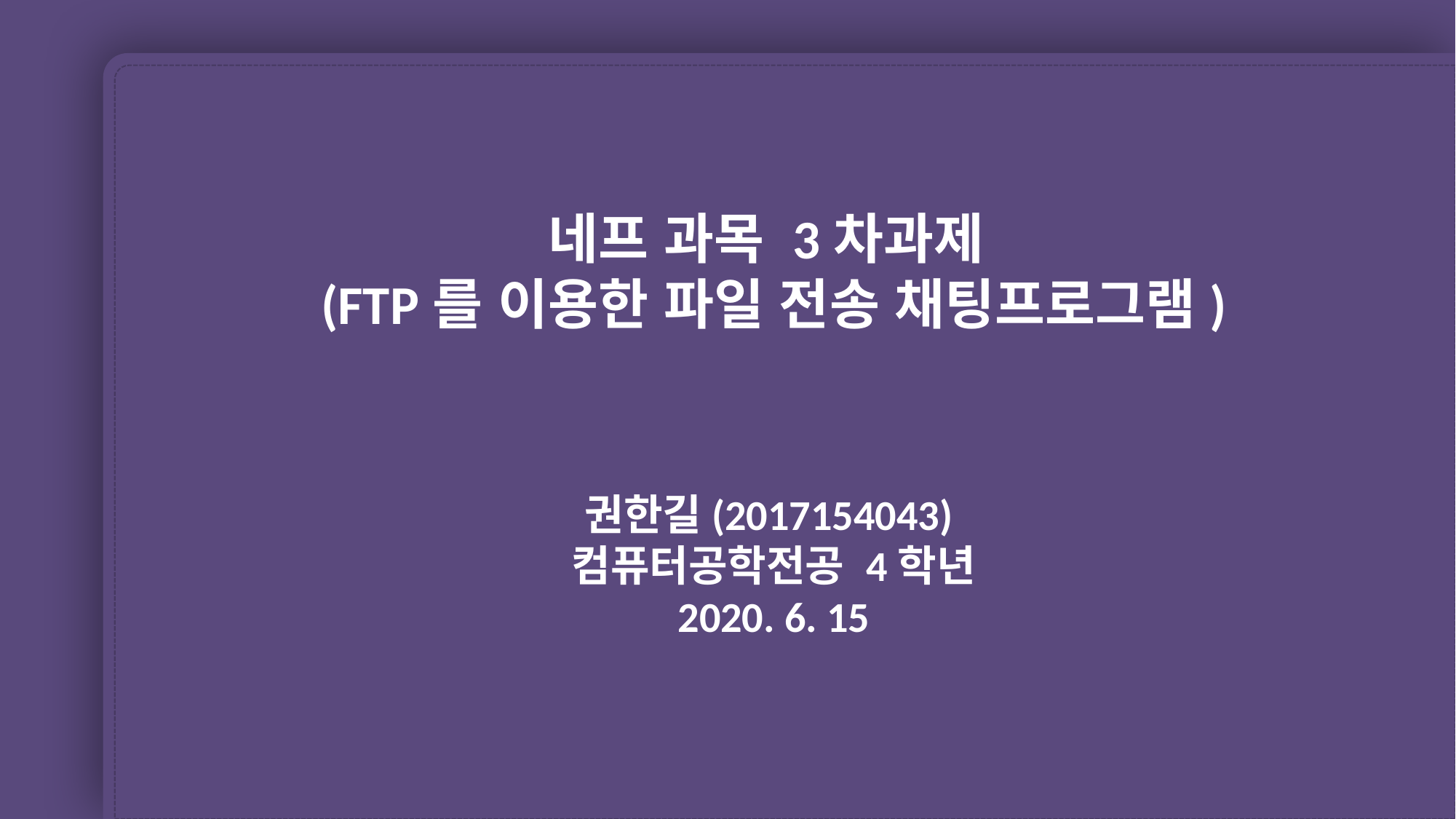

네프 과목 3차과제
(FTP를 이용한 파일 전송 채팅프로그램)

권한길(2017154043)
컴퓨터공학전공 4학년
 2020. 6. 15